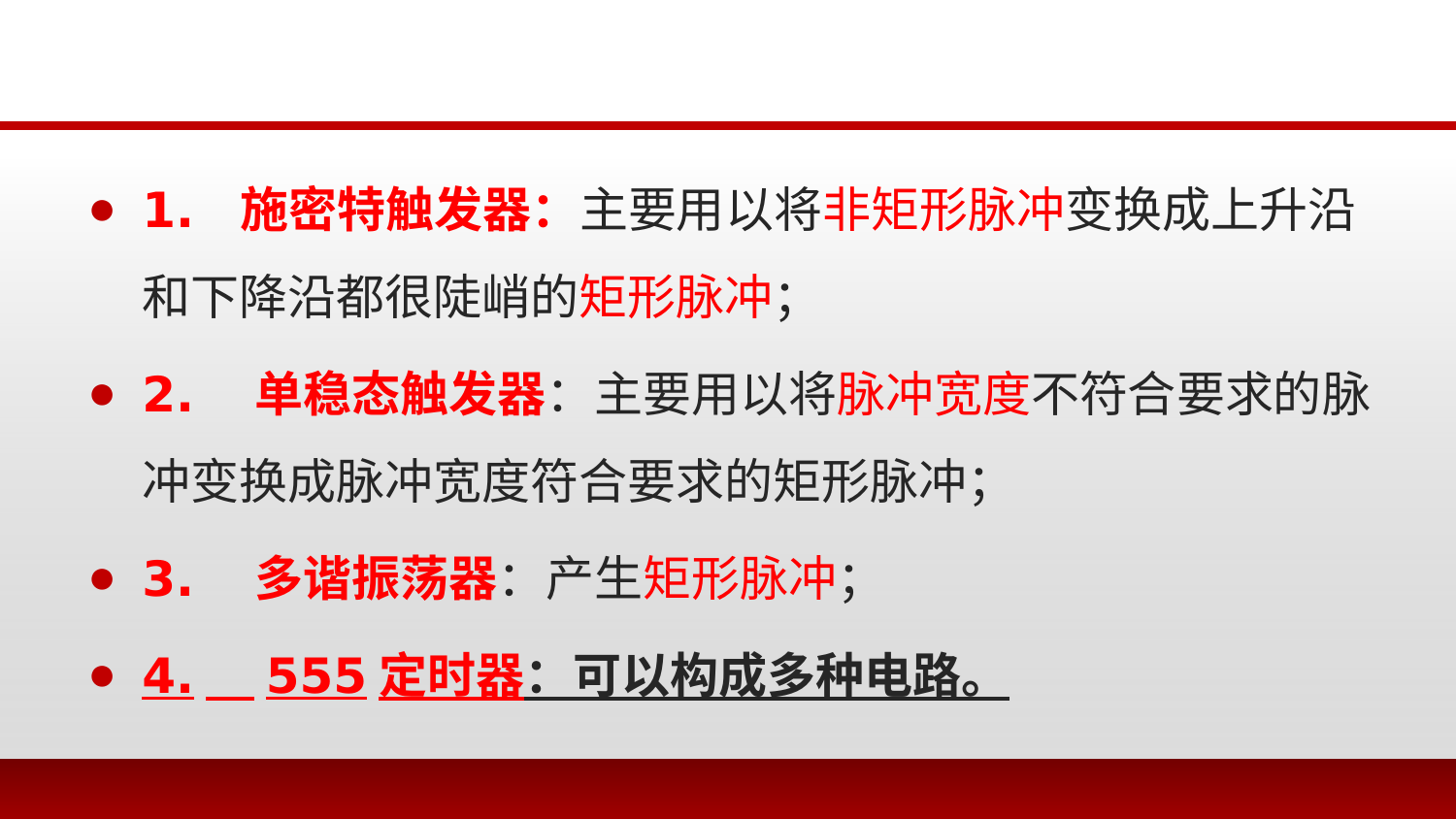

#
1.  施密特触发器：主要用以将非矩形脉冲变换成上升沿和下降沿都很陡峭的矩形脉冲；
2.　单稳态触发器：主要用以将脉冲宽度不符合要求的脉冲变换成脉冲宽度符合要求的矩形脉冲；
3.　多谐振荡器：产生矩形脉冲；
4.　555定时器：可以构成多种电路。

7